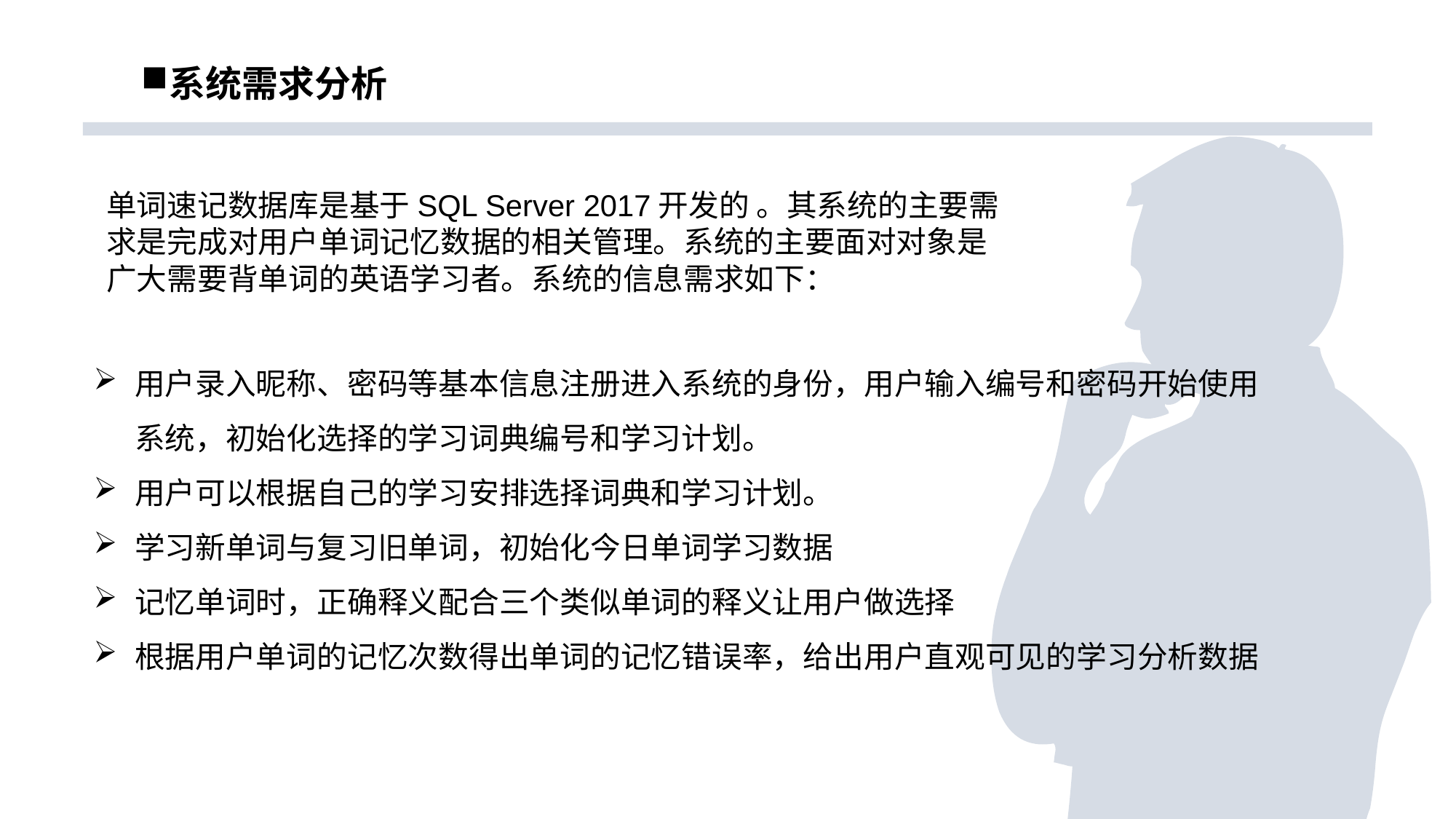

# 系统需求分析

单词速记数据库是基于SQL Server 2017开发的 。其系统的主要需求是完成对用户单词记忆数据的相关管理。系统的主要面对对象是广大需要背单词的英语学习者。系统的信息需求如下：

用户录入昵称、密码等基本信息注册进入系统的身份，用户输入编号和密码开始使用系统，初始化选择的学习词典编号和学习计划。
用户可以根据自己的学习安排选择词典和学习计划。
学习新单词与复习旧单词，初始化今日单词学习数据
记忆单词时，正确释义配合三个类似单词的释义让用户做选择
根据用户单词的记忆次数得出单词的记忆错误率，给出用户直观可见的学习分析数据
4